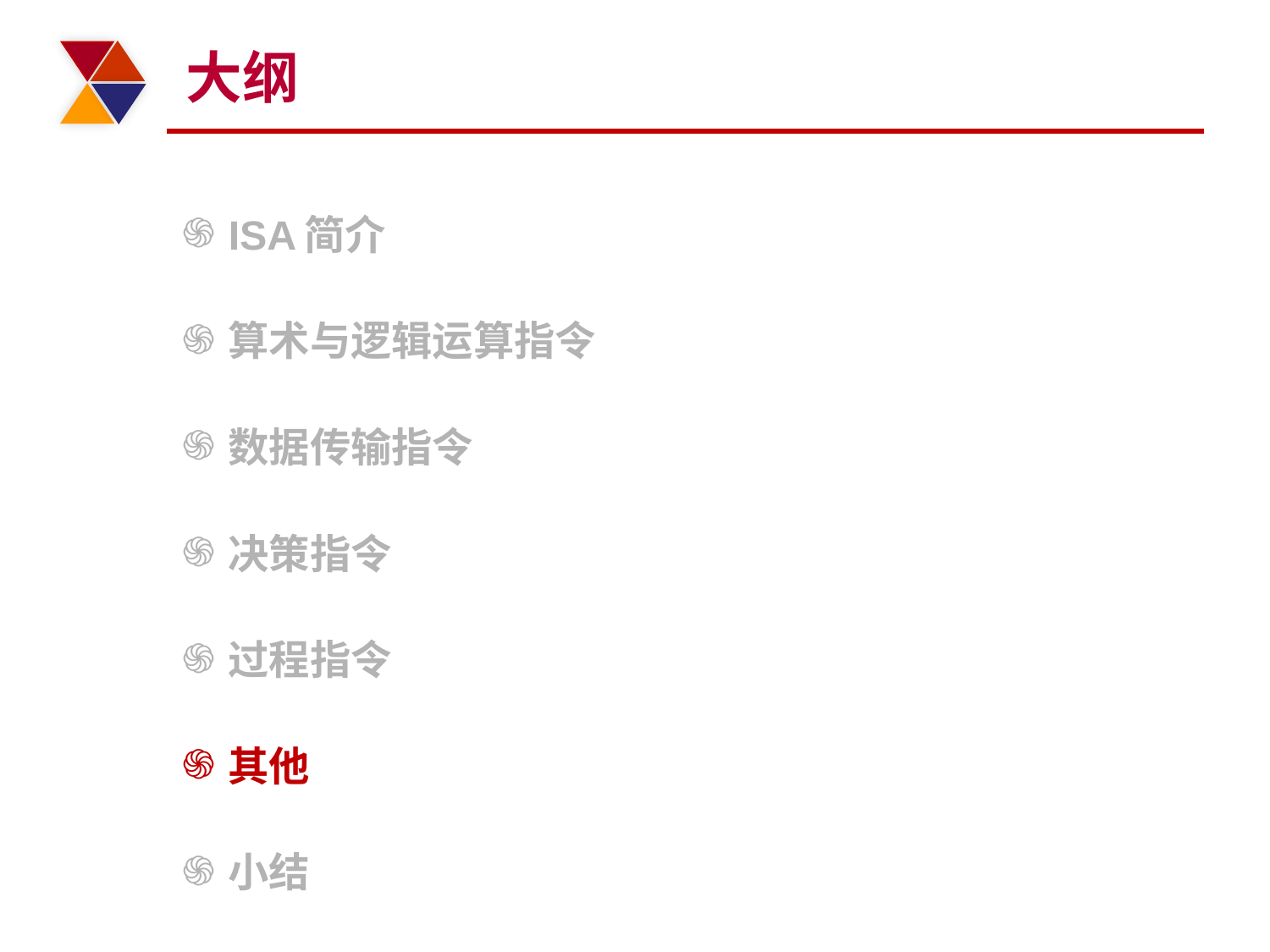

# 大纲
ISA简介
算术与逻辑运算指令
数据传输指令
决策指令
过程指令
其他
小结